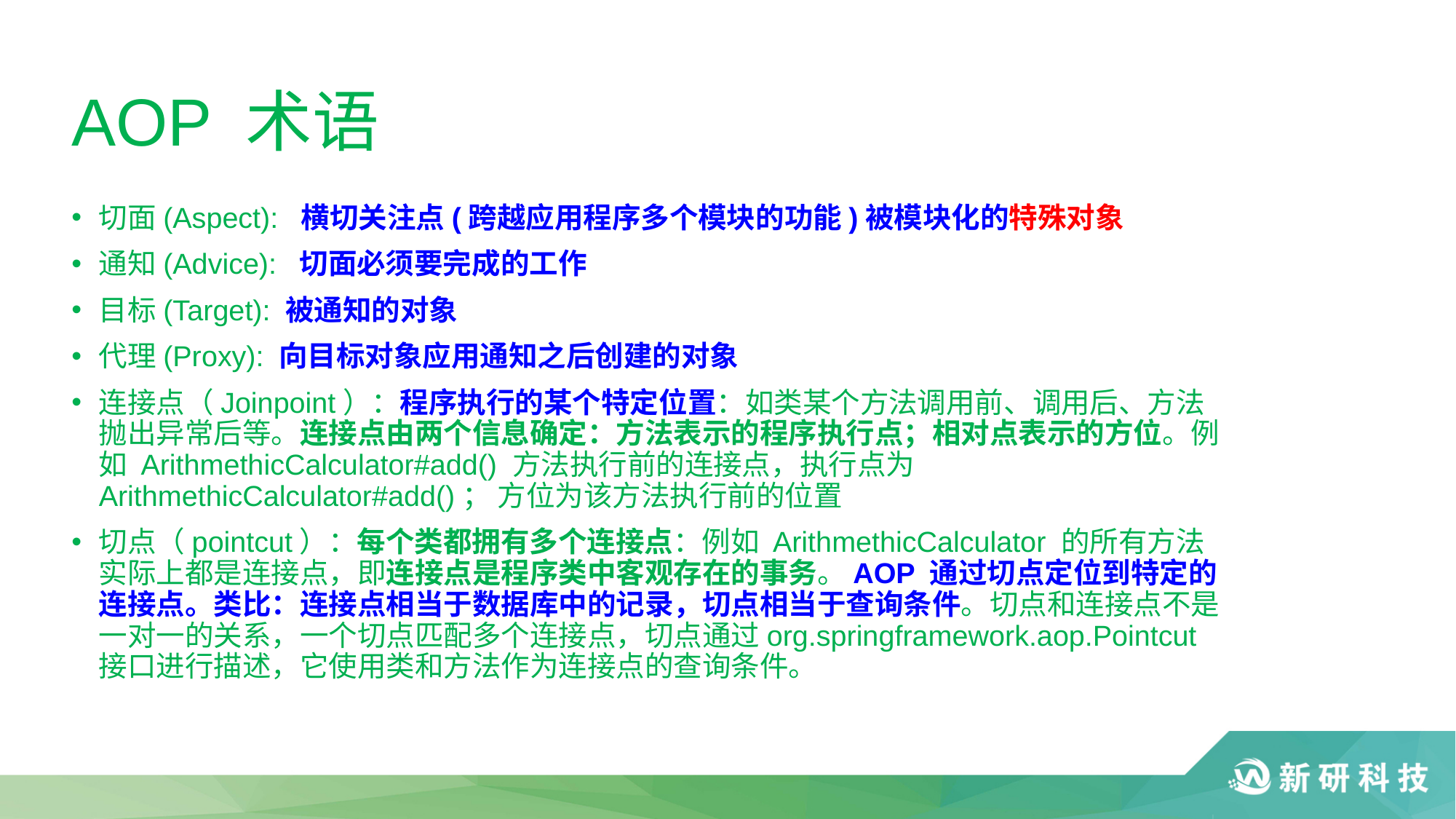

# AOP 术语
切面(Aspect):  横切关注点(跨越应用程序多个模块的功能)被模块化的特殊对象
通知(Advice):  切面必须要完成的工作
目标(Target): 被通知的对象
代理(Proxy): 向目标对象应用通知之后创建的对象
连接点（Joinpoint）：程序执行的某个特定位置：如类某个方法调用前、调用后、方法抛出异常后等。连接点由两个信息确定：方法表示的程序执行点；相对点表示的方位。例如 ArithmethicCalculator#add() 方法执行前的连接点，执行点为 ArithmethicCalculator#add()； 方位为该方法执行前的位置
切点（pointcut）：每个类都拥有多个连接点：例如 ArithmethicCalculator 的所有方法实际上都是连接点，即连接点是程序类中客观存在的事务。AOP 通过切点定位到特定的连接点。类比：连接点相当于数据库中的记录，切点相当于查询条件。切点和连接点不是一对一的关系，一个切点匹配多个连接点，切点通过org.springframework.aop.Pointcut 接口进行描述，它使用类和方法作为连接点的查询条件。